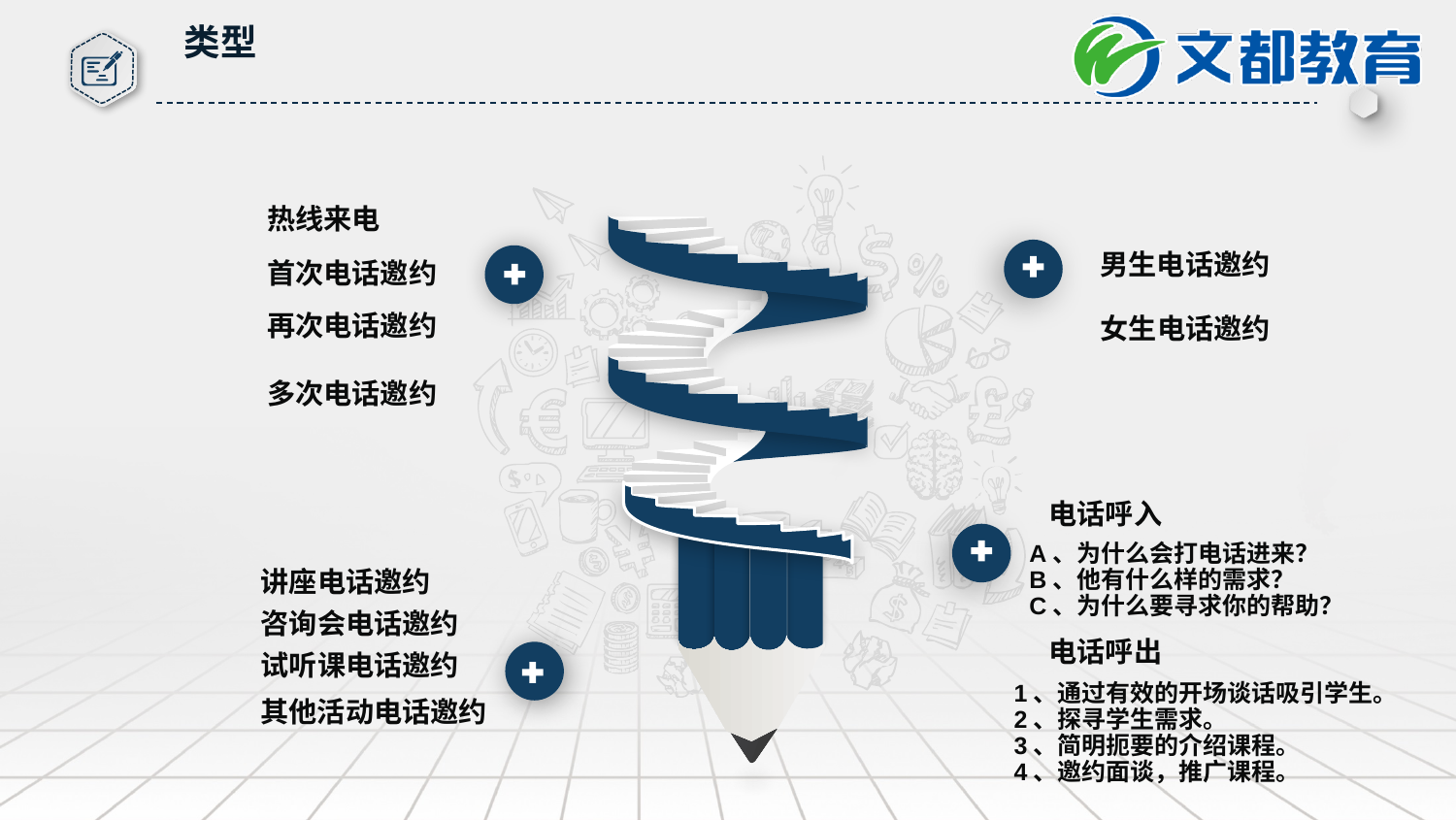

类型

热线来电

男生电话邀约

首次电话邀约
再次电话邀约
女生电话邀约
多次电话邀约
电话呼入

    A、为什么会打电话进来？
    B、他有什么样的需求？
    C、为什么要寻求你的帮助？
讲座电话邀约
咨询会电话邀约
电话呼出
试听课电话邀约

    1、通过有效的开场谈话吸引学生。
    2、探寻学生需求。
    3、简明扼要的介绍课程。
    4、邀约面谈，推广课程。
其他活动电话邀约